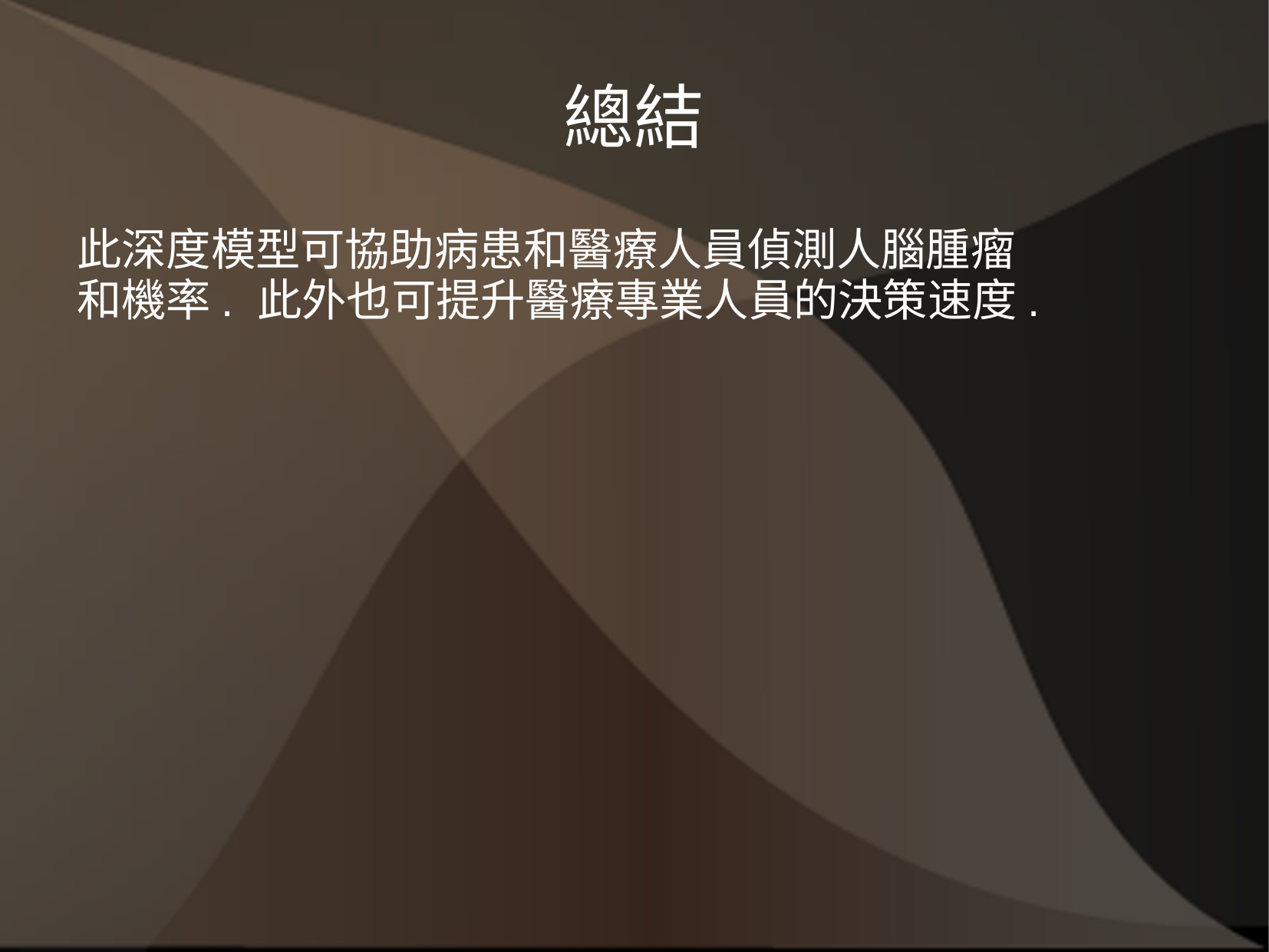

# 總結
此深度模型可協助病患和醫療人員偵測人腦腫瘤
和機率. 此外也可提升醫療專業人員的決策速度.